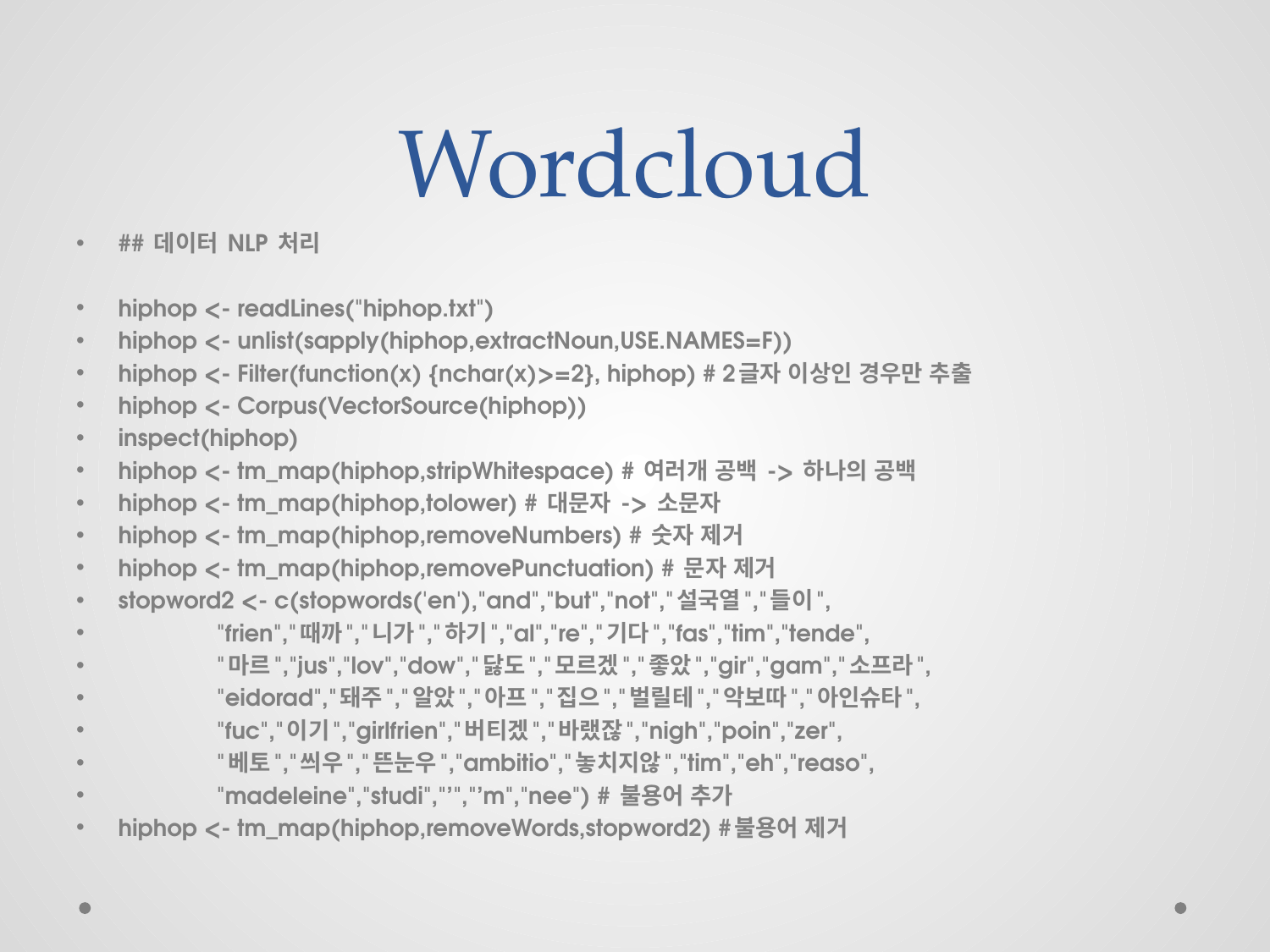

# Wordcloud
## 데이터 NLP 처리

hiphop <- readLines("hiphop.txt")
hiphop <- unlist(sapply(hiphop,extractNoun,USE.NAMES=F))
hiphop <- Filter(function(x) {nchar(x)>=2}, hiphop) # 2글자 이상인 경우만 추출
hiphop <- Corpus(VectorSource(hiphop))
inspect(hiphop)
hiphop <- tm_map(hiphop,stripWhitespace) # 여러개 공백 -> 하나의 공백
hiphop <- tm_map(hiphop,tolower) # 대문자 -> 소문자
hiphop <- tm_map(hiphop,removeNumbers) # 숫자 제거
hiphop <- tm_map(hiphop,removePunctuation) # 문자 제거
stopword2 <- c(stopwords('en'),"and","but","not","설국열","들이",
               "frien","때까","니가","하기","al","re","기다","fas","tim","tende",
               "마르","jus","lov","dow","닳도","모르겠","좋았","gir","gam","소프라",
               "eidorad","돼주","알았","아프","집으","벌릴테","악보따","아인슈타",
               "fuc","이기","girlfrien","버티겠","바랬잖","nigh","poin","zer",
               "베토","씌우","뜬눈우","ambitio","놓치지않","tim","eh","reaso",
               "madeleine","studi","’","’m","nee") # 불용어 추가
hiphop <- tm_map(hiphop,removeWords,stopword2) #불용어 제거